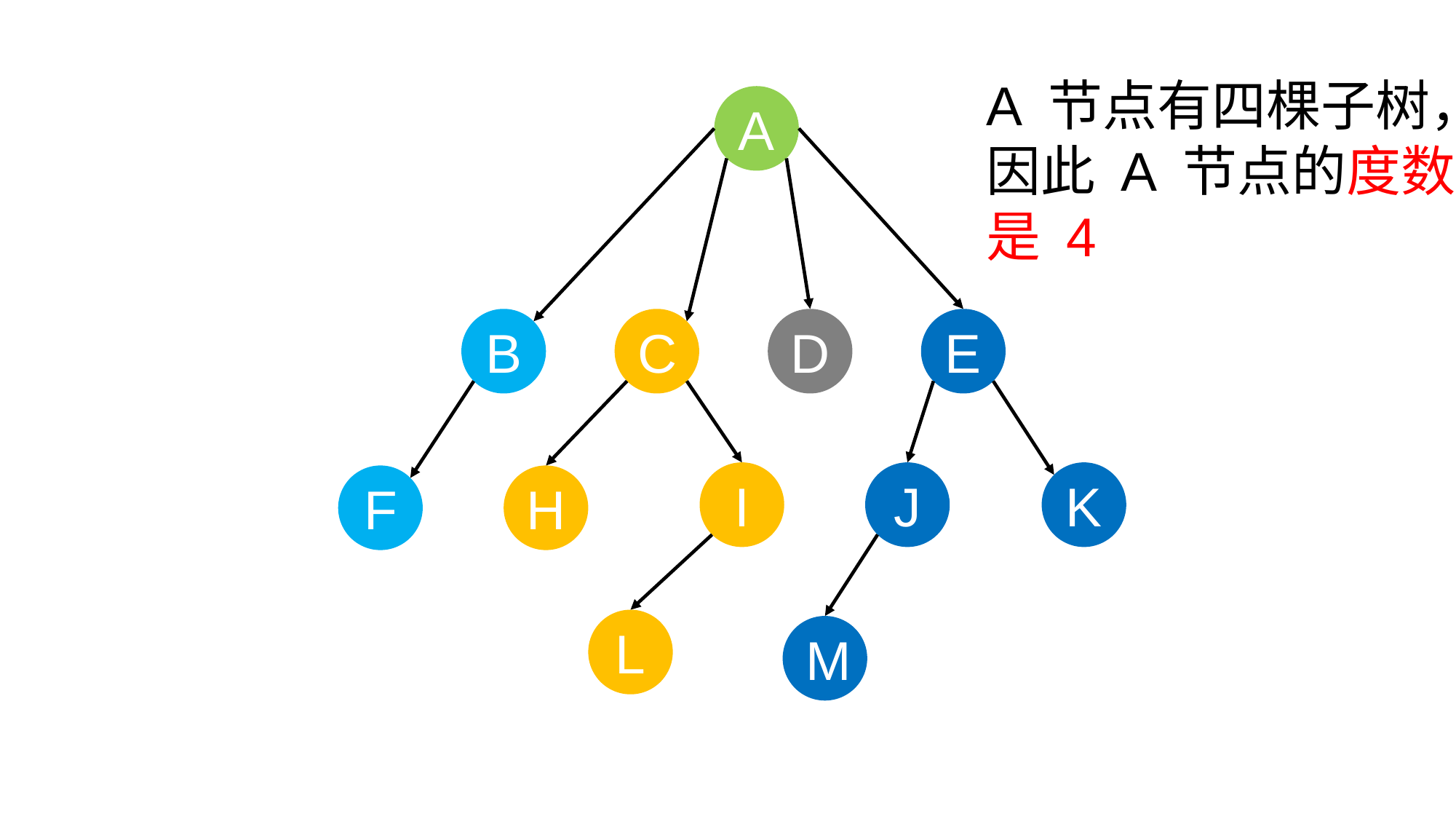

A 节点有四棵子树，因此 A 节点的度数是 4
A
B
C
D
E
I
J
K
F
H
L
M